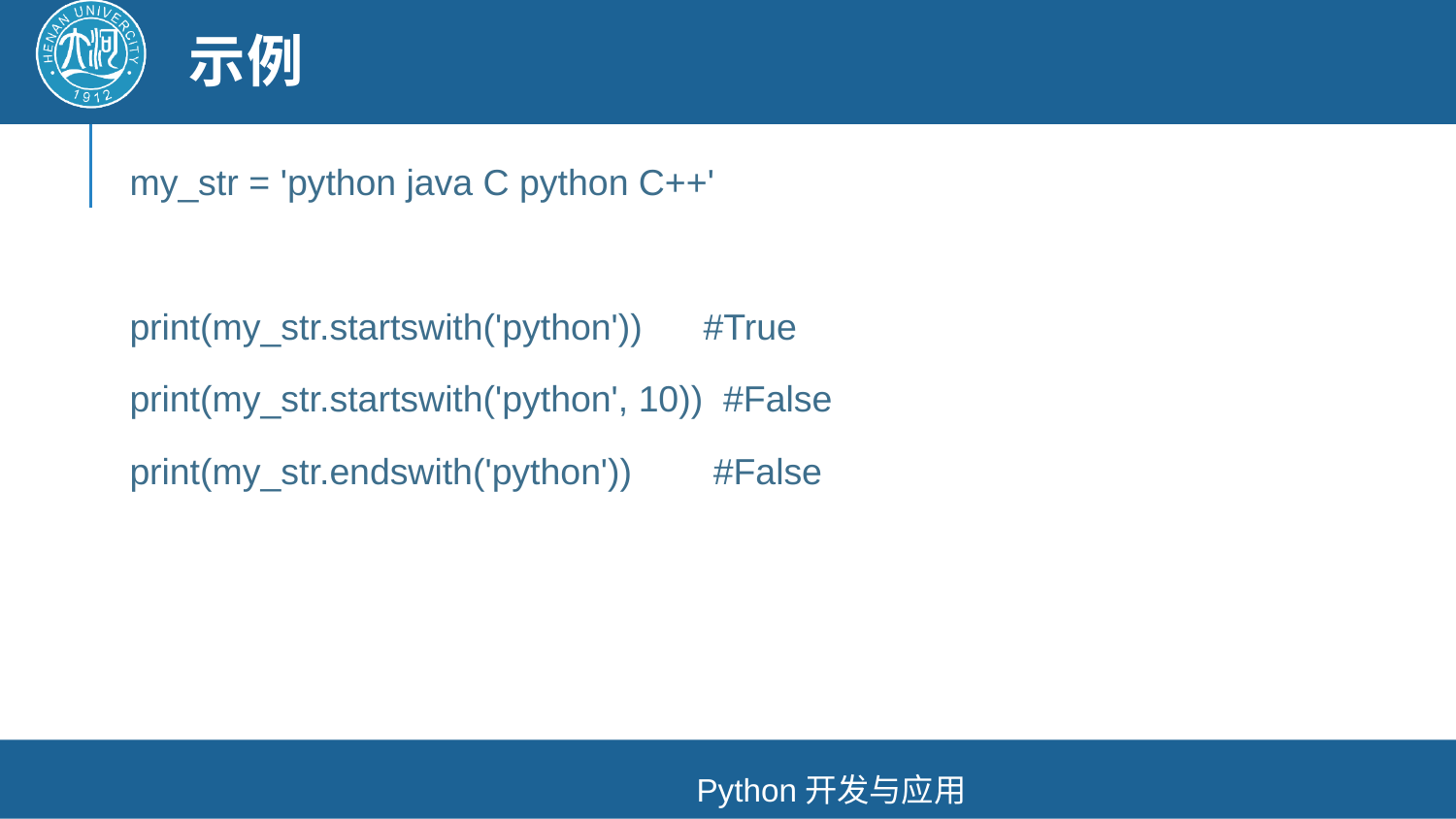

# 示例
my_str = 'python java C python C++'

print(my_str.startswith('python'))      #True
print(my_str.startswith('python', 10))  #False
print(my_str.endswith('python'))        #False

Python开发与应用
27